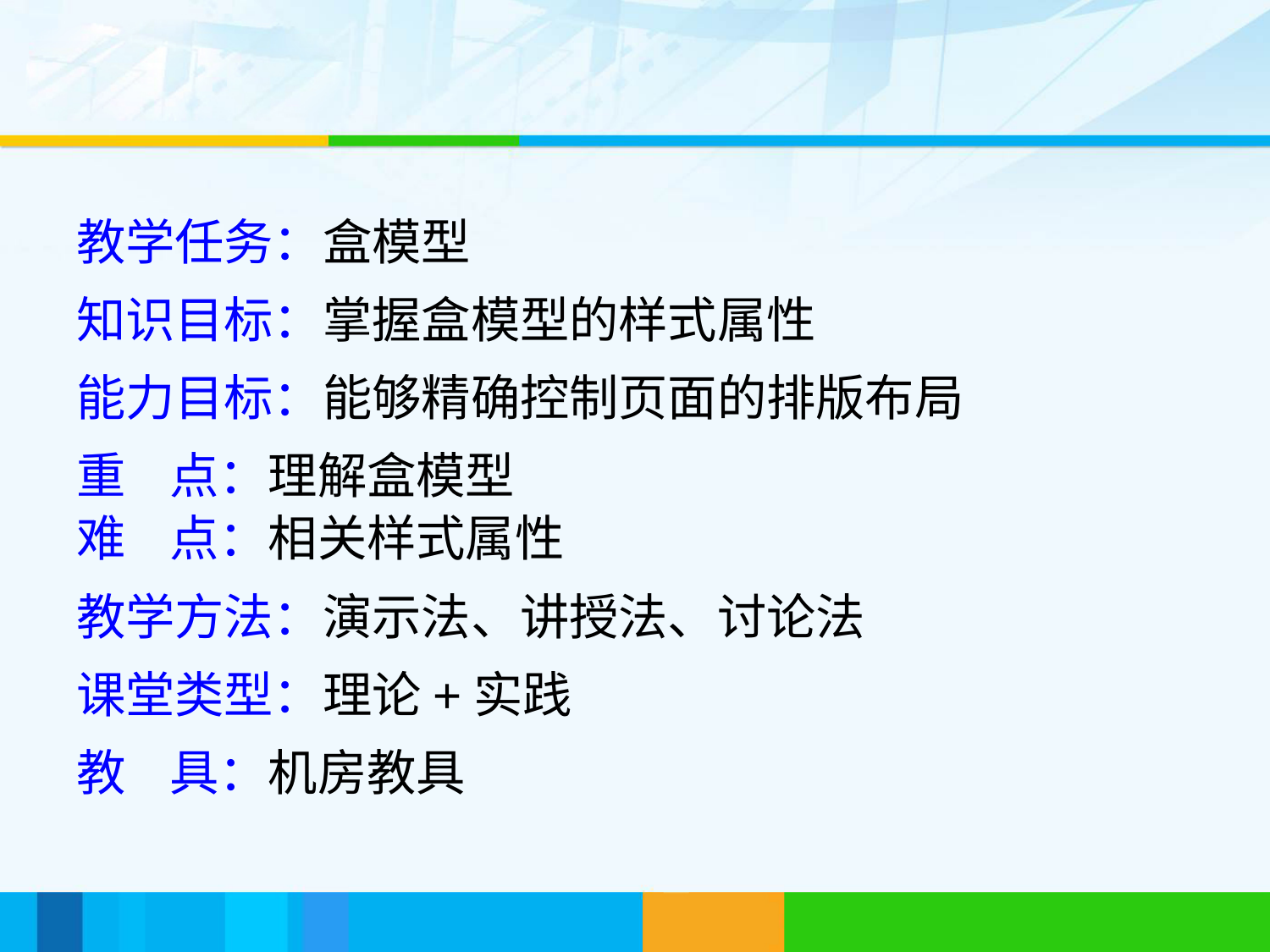

#
教学任务：盒模型
知识目标：掌握盒模型的样式属性
能力目标：能够精确控制页面的排版布局
重    点：理解盒模型
难    点：相关样式属性
教学方法：演示法、讲授法、讨论法
课堂类型：理论+实践
教    具：机房教具